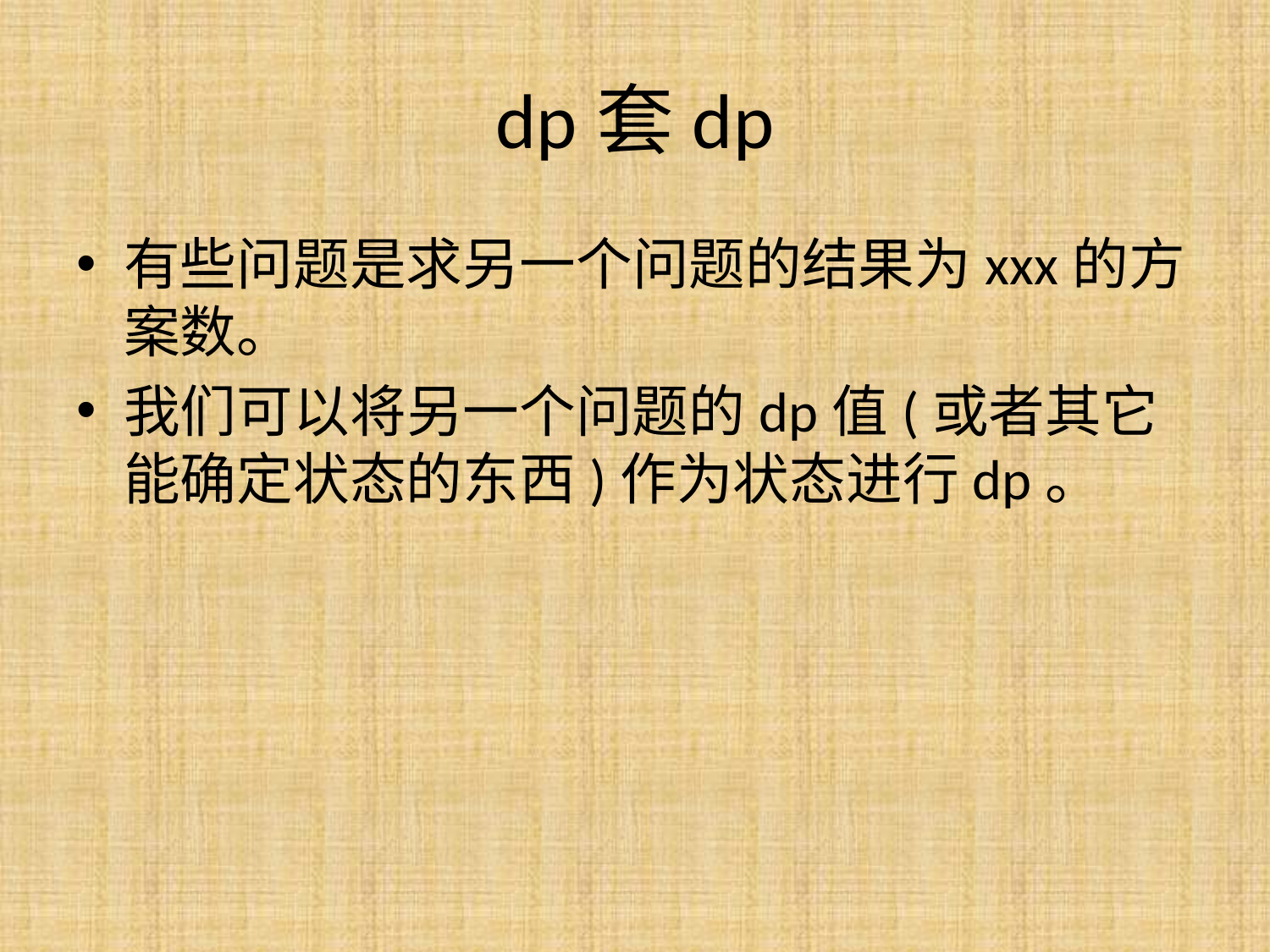

# dp套dp
有些问题是求另一个问题的结果为xxx的方案数。
我们可以将另一个问题的dp值(或者其它能确定状态的东西)作为状态进行dp。